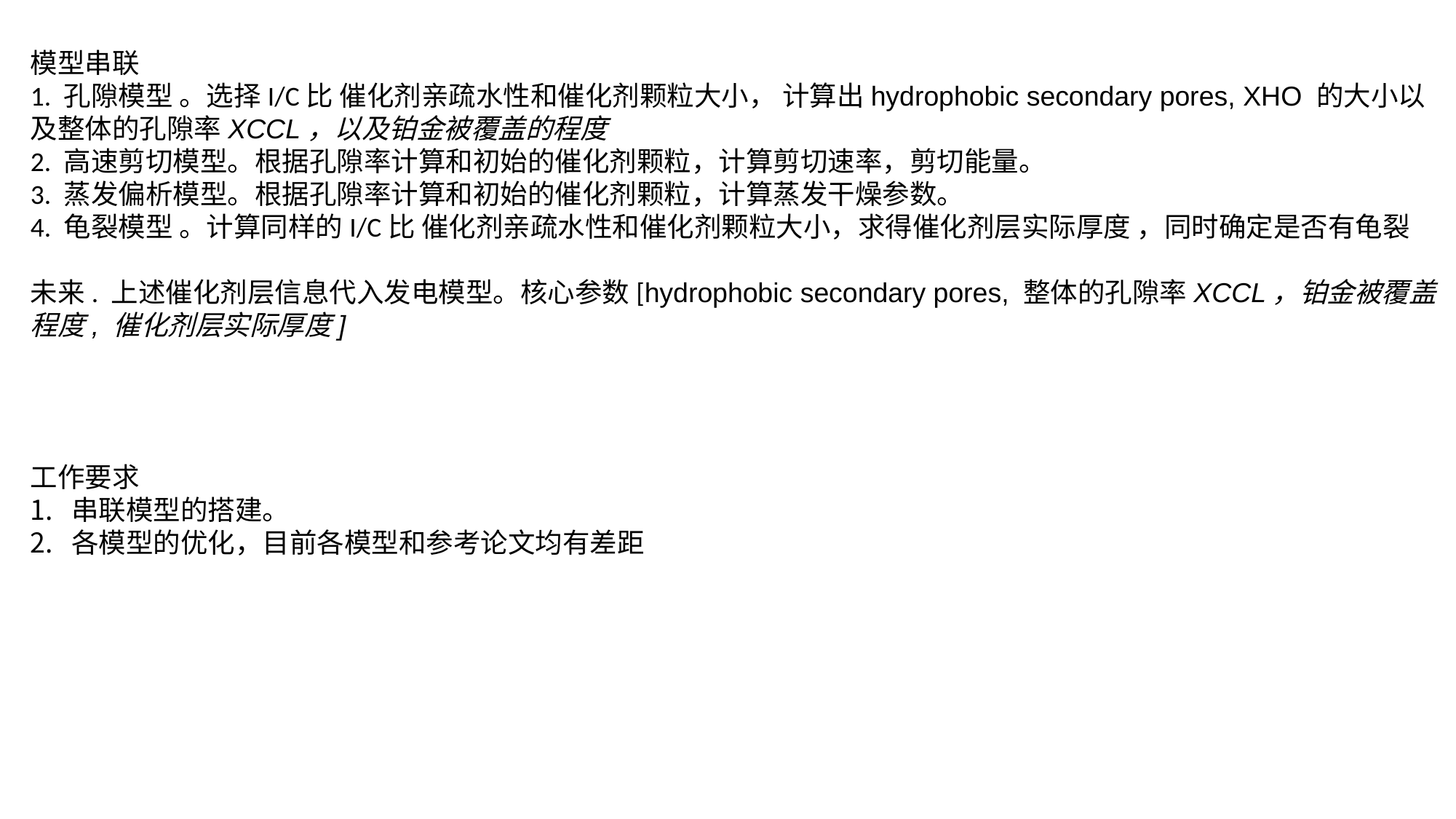

模型串联
1. 孔隙模型 。选择I/C比 催化剂亲疏水性和催化剂颗粒大小， 计算出hydrophobic secondary pores, XHO 的大小以及整体的孔隙率XCCL，以及铂金被覆盖的程度
2. 高速剪切模型。根据孔隙率计算和初始的催化剂颗粒，计算剪切速率，剪切能量。
3. 蒸发偏析模型。根据孔隙率计算和初始的催化剂颗粒，计算蒸发干燥参数。
4. 龟裂模型 。计算同样的I/C比 催化剂亲疏水性和催化剂颗粒大小，求得催化剂层实际厚度 ，同时确定是否有龟裂

未来. 上述催化剂层信息代入发电模型。核心参数[hydrophobic secondary pores, 整体的孔隙率XCCL，铂金被覆盖程度, 催化剂层实际厚度]
工作要求
串联模型的搭建。
各模型的优化，目前各模型和参考论文均有差距